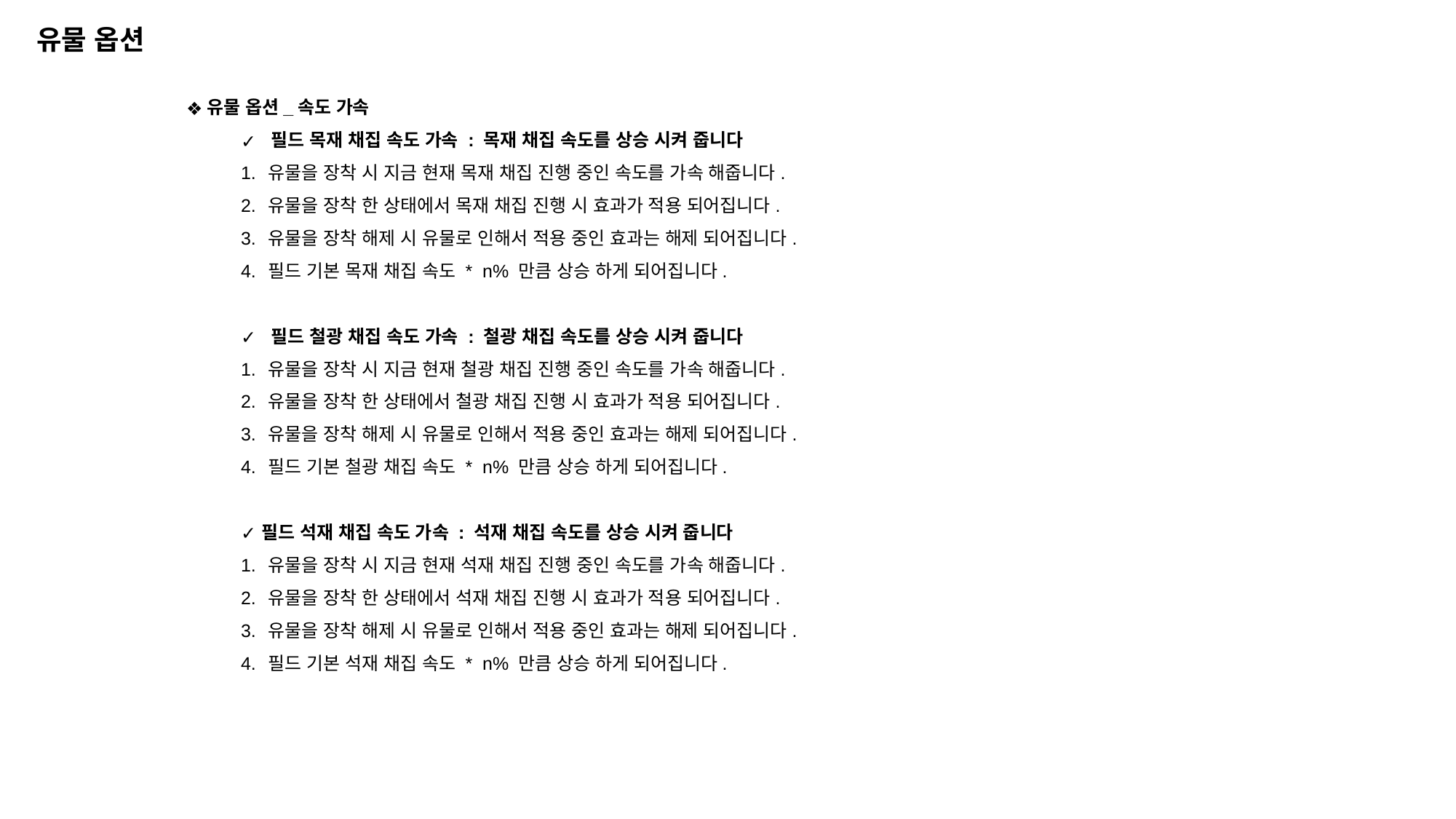

유물 옵션
유물 옵션_속도 가속
 필드 목재 채집 속도 가속 : 목재 채집 속도를 상승 시켜 줍니다
유물을 장착 시 지금 현재 목재 채집 진행 중인 속도를 가속 해줍니다.
유물을 장착 한 상태에서 목재 채집 진행 시 효과가 적용 되어집니다.
유물을 장착 해제 시 유물로 인해서 적용 중인 효과는 해제 되어집니다.
필드 기본 목재 채집 속도 *  n% 만큼 상승 하게 되어집니다.

 필드 철광 채집 속도 가속 : 철광 채집 속도를 상승 시켜 줍니다
유물을 장착 시 지금 현재 철광 채집 진행 중인 속도를 가속 해줍니다.
유물을 장착 한 상태에서 철광 채집 진행 시 효과가 적용 되어집니다.
유물을 장착 해제 시 유물로 인해서 적용 중인 효과는 해제 되어집니다.
필드 기본 철광 채집 속도 *  n% 만큼 상승 하게 되어집니다.

필드 석재 채집 속도 가속 : 석재 채집 속도를 상승 시켜 줍니다
유물을 장착 시 지금 현재 석재 채집 진행 중인 속도를 가속 해줍니다.
유물을 장착 한 상태에서 석재 채집 진행 시 효과가 적용 되어집니다.
유물을 장착 해제 시 유물로 인해서 적용 중인 효과는 해제 되어집니다.
필드 기본 석재 채집 속도 *  n% 만큼 상승 하게 되어집니다.